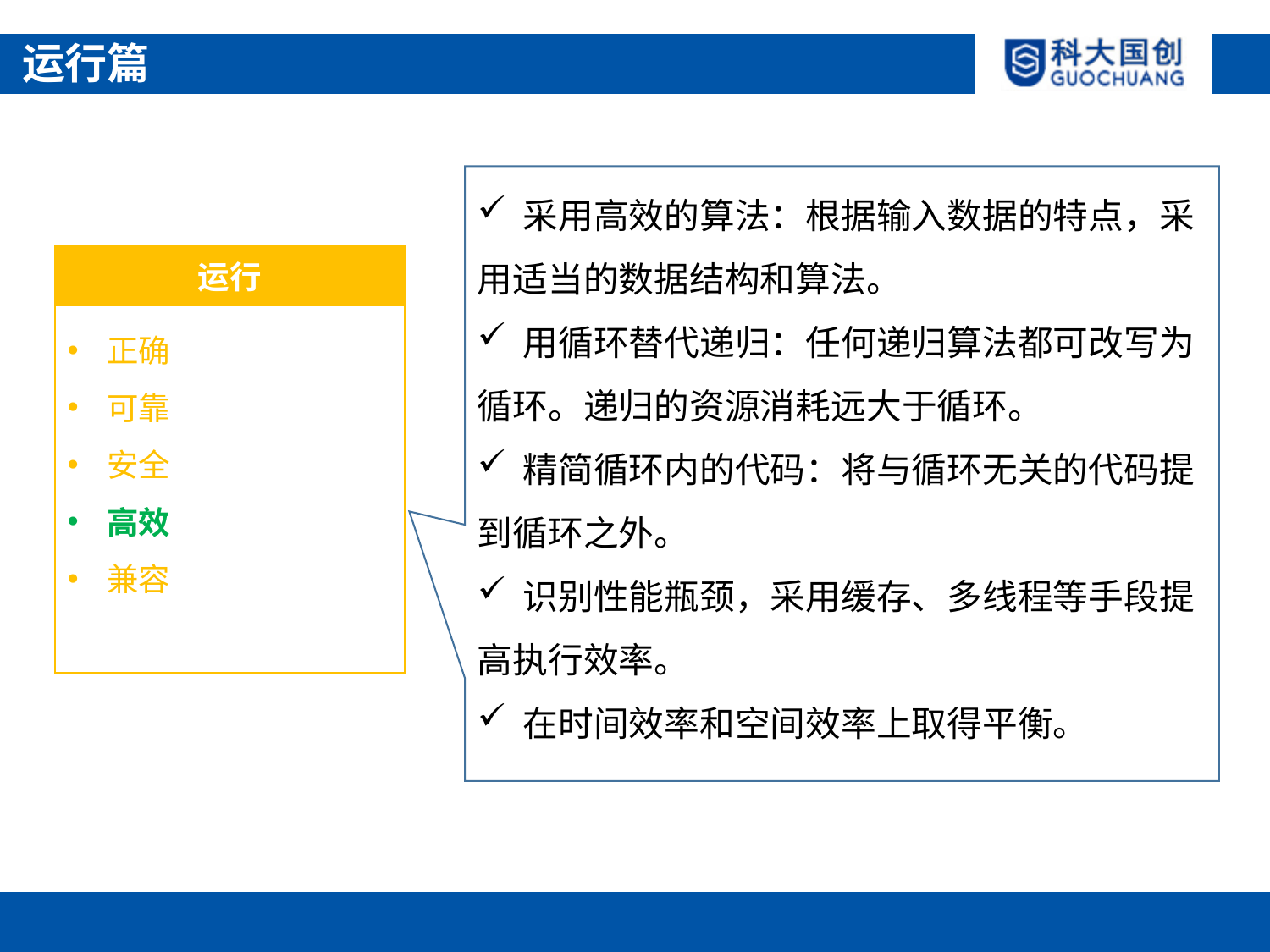

运行篇
 采用高效的算法：根据输入数据的特点，采用适当的数据结构和算法。
 用循环替代递归：任何递归算法都可改写为循环。递归的资源消耗远大于循环。
 精简循环内的代码：将与循环无关的代码提到循环之外。
 识别性能瓶颈，采用缓存、多线程等手段提高执行效率。
 在时间效率和空间效率上取得平衡。

运行
正确
可靠
安全
高效
兼容